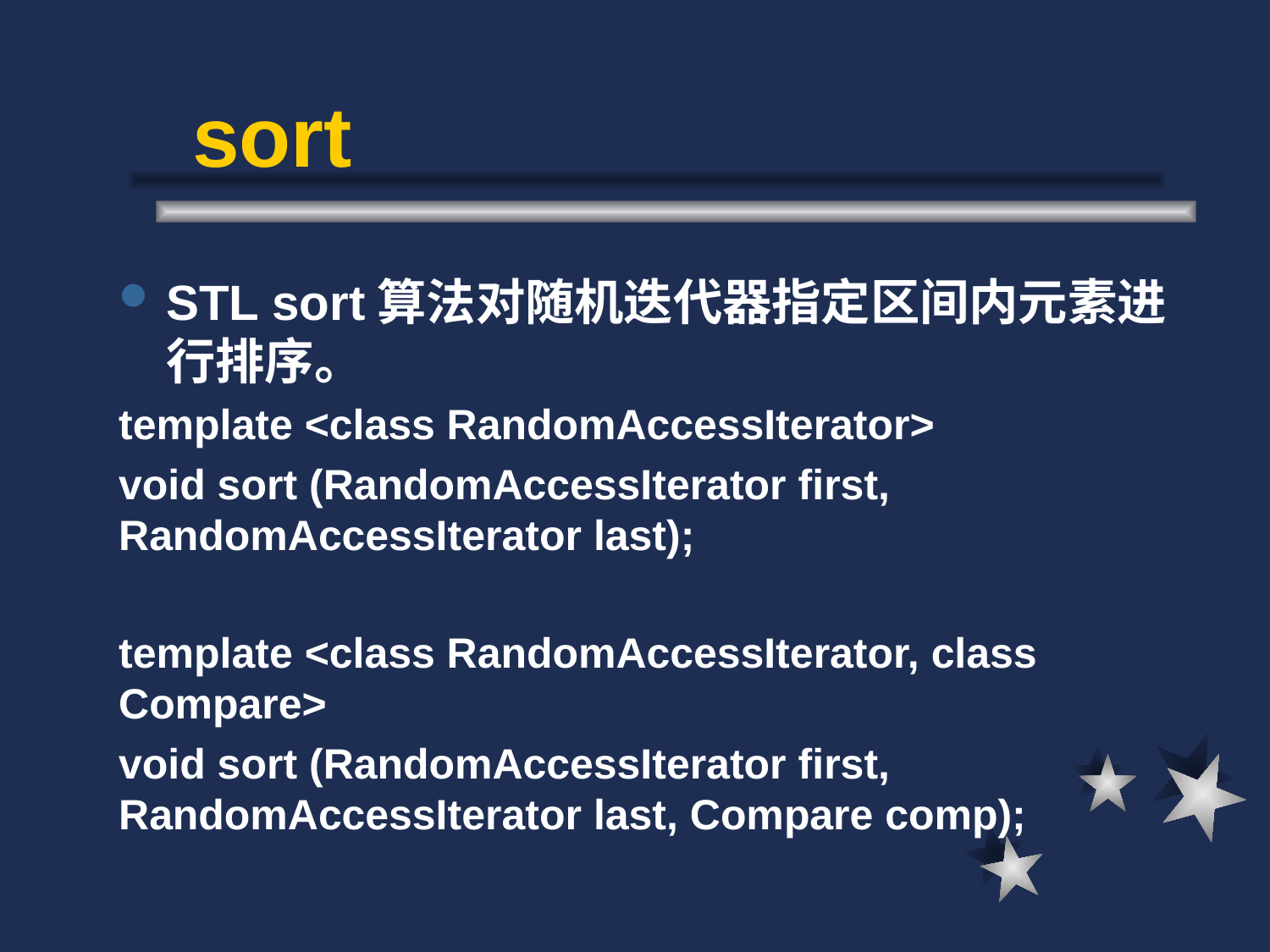

# sort
STL sort算法对随机迭代器指定区间内元素进行排序。
template <class RandomAccessIterator>
void sort (RandomAccessIterator first, RandomAccessIterator last);

template <class RandomAccessIterator, class Compare>
void sort (RandomAccessIterator first, RandomAccessIterator last, Compare comp);